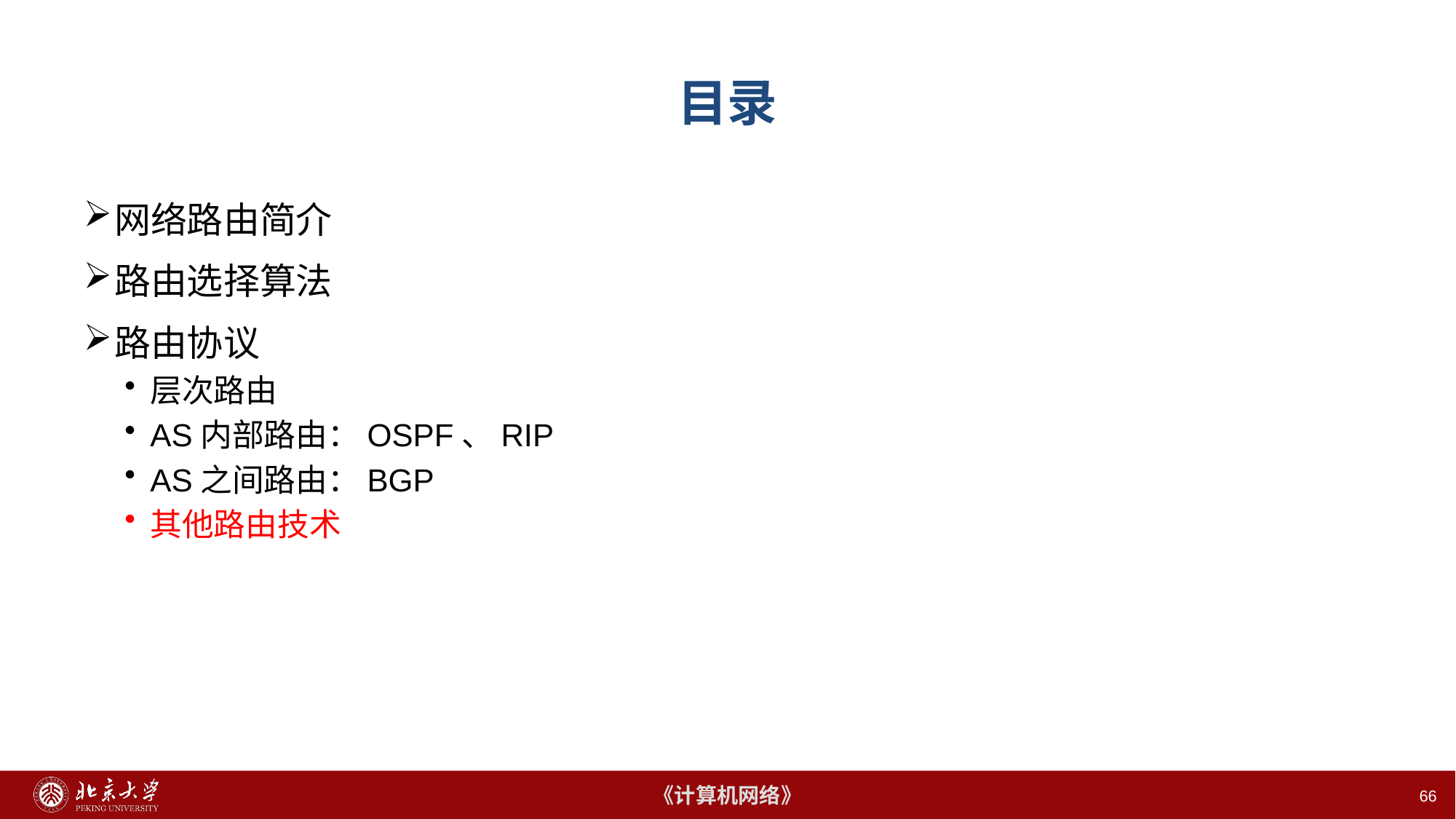

# 目录
网络路由简介
路由选择算法
路由协议
层次路由
AS内部路由：OSPF、RIP
AS之间路由：BGP
其他路由技术

66